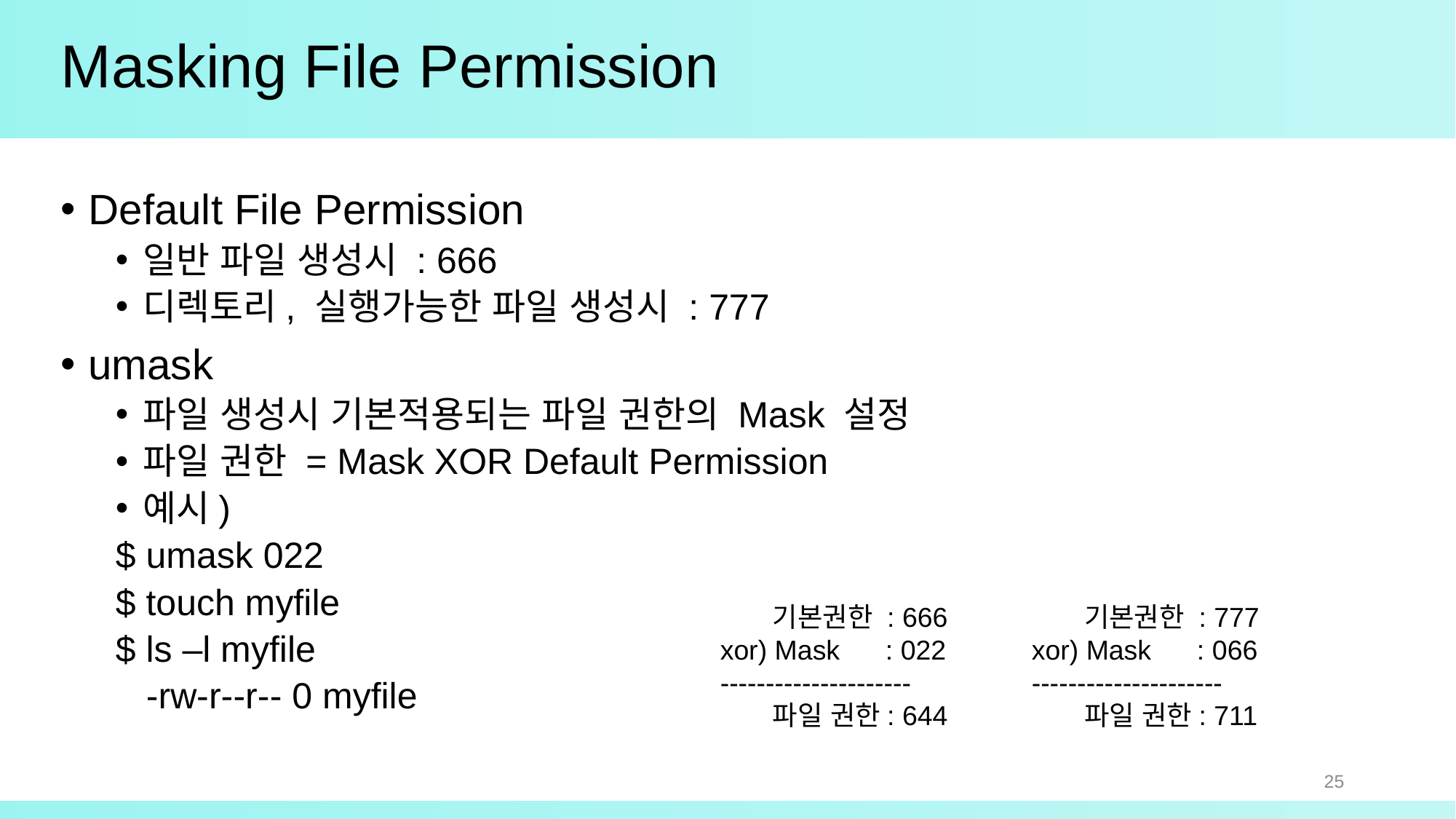

# Masking File Permission
Default File Permission
일반 파일 생성시 : 666
디렉토리, 실행가능한 파일 생성시 : 777
umask
파일 생성시 기본적용되는 파일 권한의 Mask 설정
파일 권한 = Mask XOR Default Permission
예시)
$ umask 022
$ touch myfile
$ ls –l myfile
   -rw-r--r-- 0 myfile
      기본권한 : 666
xor) Mask      : 022
---------------------
      파일 권한: 644
      기본권한 : 777
xor) Mask      : 066
---------------------
      파일 권한: 711
25